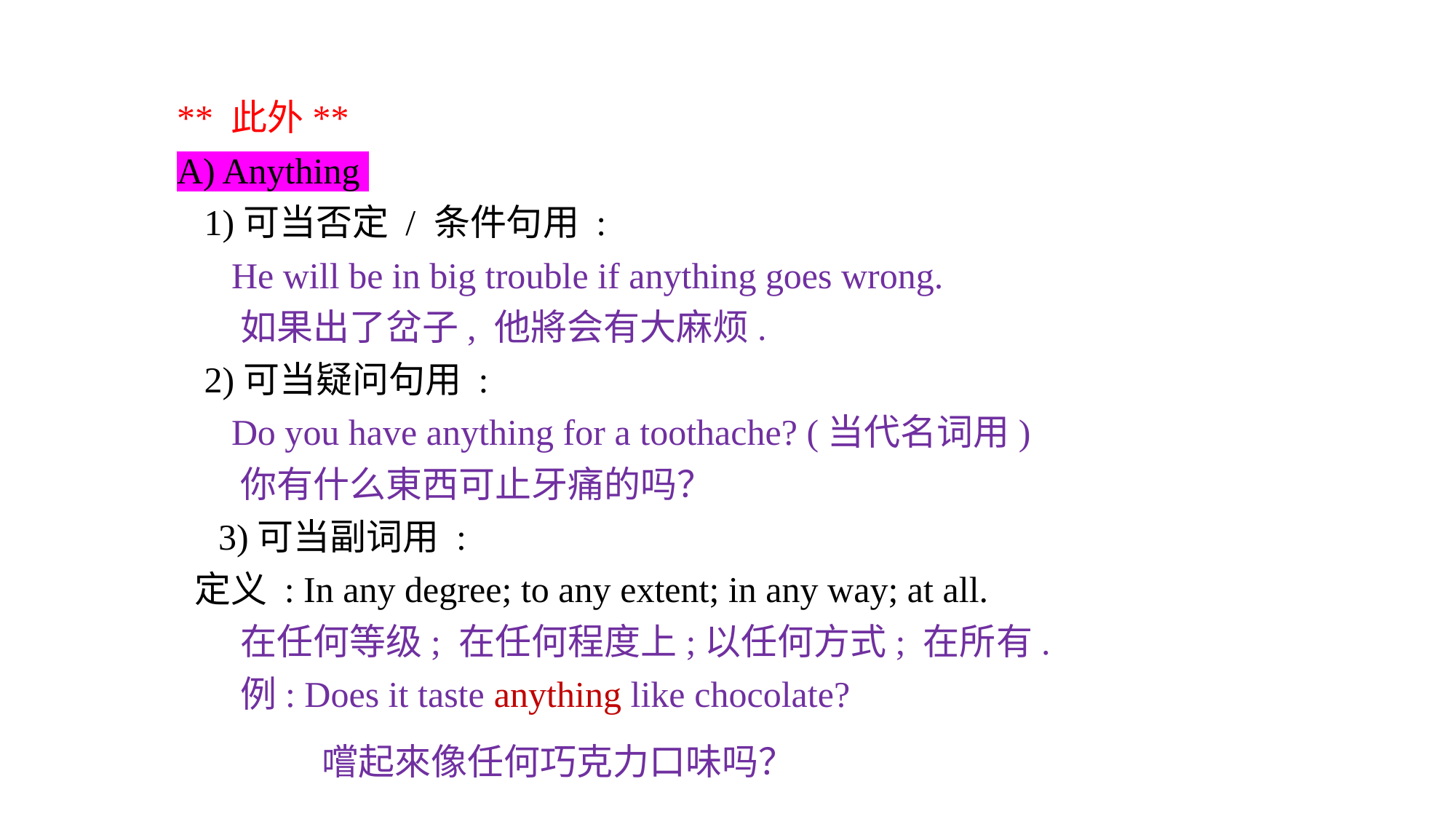

** 此外**
A) Anything
   1)可当否定 / 条件句用 :
      He will be in big trouble if anything goes wrong.
      如果出了岔子, 他將会有大麻烦.
   2)可当疑问句用 :
      Do you have anything for a toothache? (当代名词用)
      你有什么東西可止牙痛的吗？
    3)可当副词用 :
 定义 : In any degree; to any extent; in any way; at all.
      在任何等级; 在任何程度上;以任何方式; 在所有.
      例: Does it taste anything like chocolate?  
               嚐起來像任何巧克力口味吗？